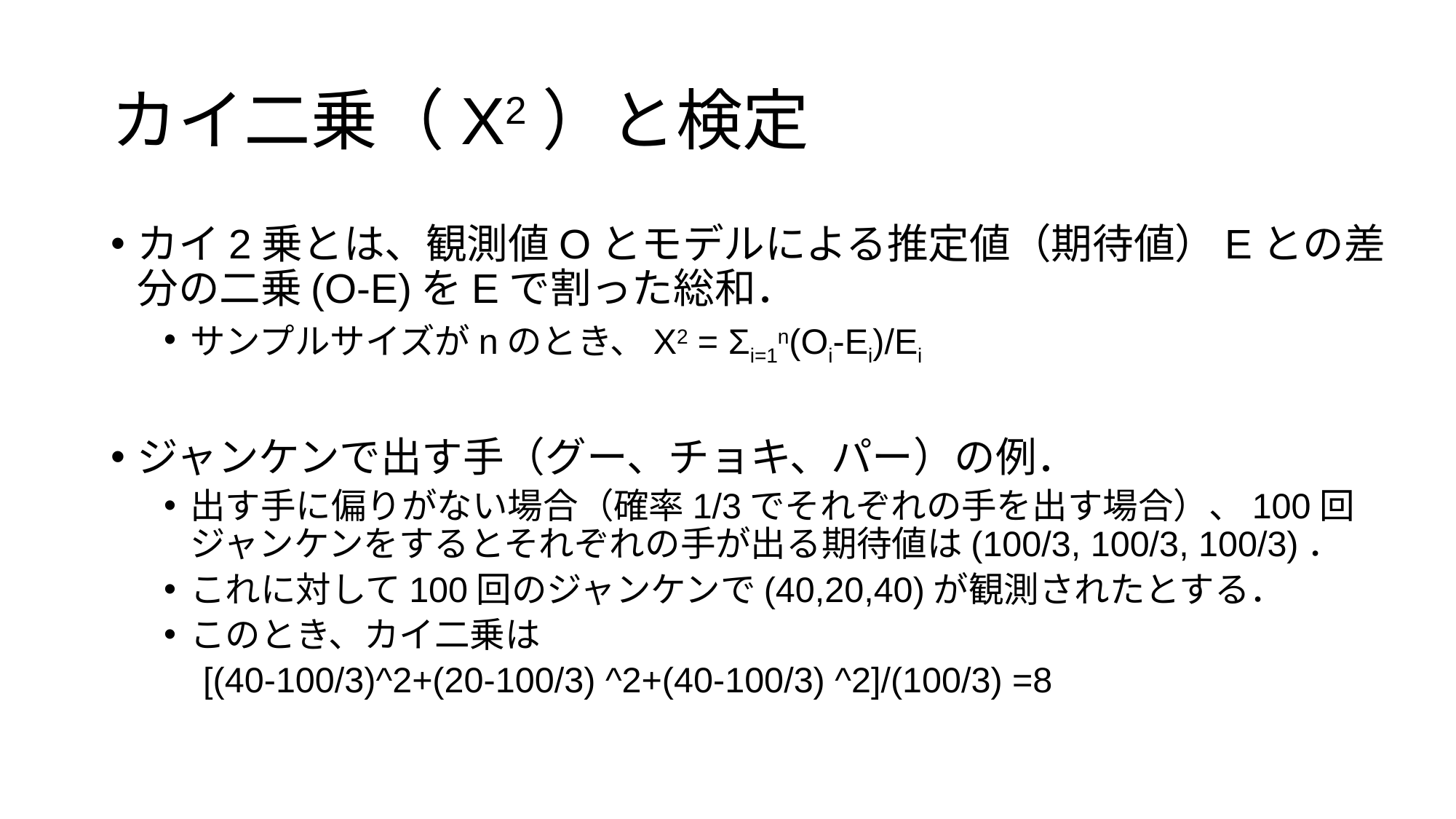

# カイ二乗（Χ2）と検定
カイ2乗とは、観測値Oとモデルによる推定値（期待値）Eとの差分の二乗(O-E)をEで割った総和．
サンプルサイズがnのとき、Χ2 = Σi=1n(Oi-Ei)/Ei

ジャンケンで出す手（グー、チョキ、パー）の例．
出す手に偏りがない場合（確率1/3でそれぞれの手を出す場合）、100回ジャンケンをするとそれぞれの手が出る期待値は(100/3, 100/3, 100/3)．
これに対して100回のジャンケンで(40,20,40)が観測されたとする．
このとき、カイ二乗は
    [(40-100/3)^2+(20-100/3) ^2+(40-100/3) ^2]/(100/3) =8